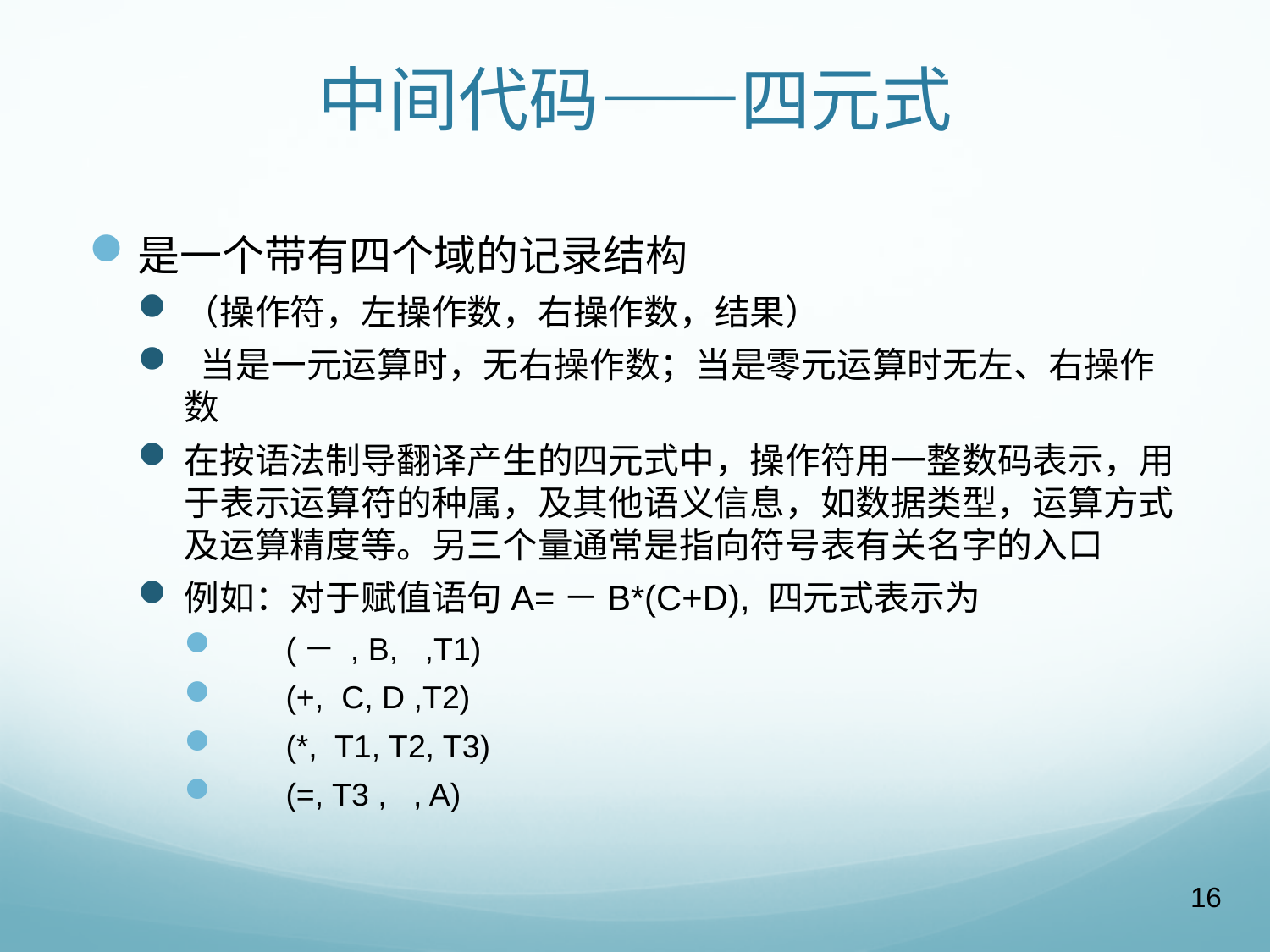

# 中间代码——四元式
是一个带有四个域的记录结构
（操作符，左操作数，右操作数，结果）
 当是一元运算时，无右操作数；当是零元运算时无左、右操作数
在按语法制导翻译产生的四元式中，操作符用一整数码表示，用于表示运算符的种属，及其他语义信息，如数据类型，运算方式及运算精度等。另三个量通常是指向符号表有关名字的入口
例如：对于赋值语句A=－B*(C+D), 四元式表示为
       (－ , B,   ,T1)
       (+,  C, D ,T2)
       (*,  T1, T2, T3)
       (=, T3 ,   , A)

16